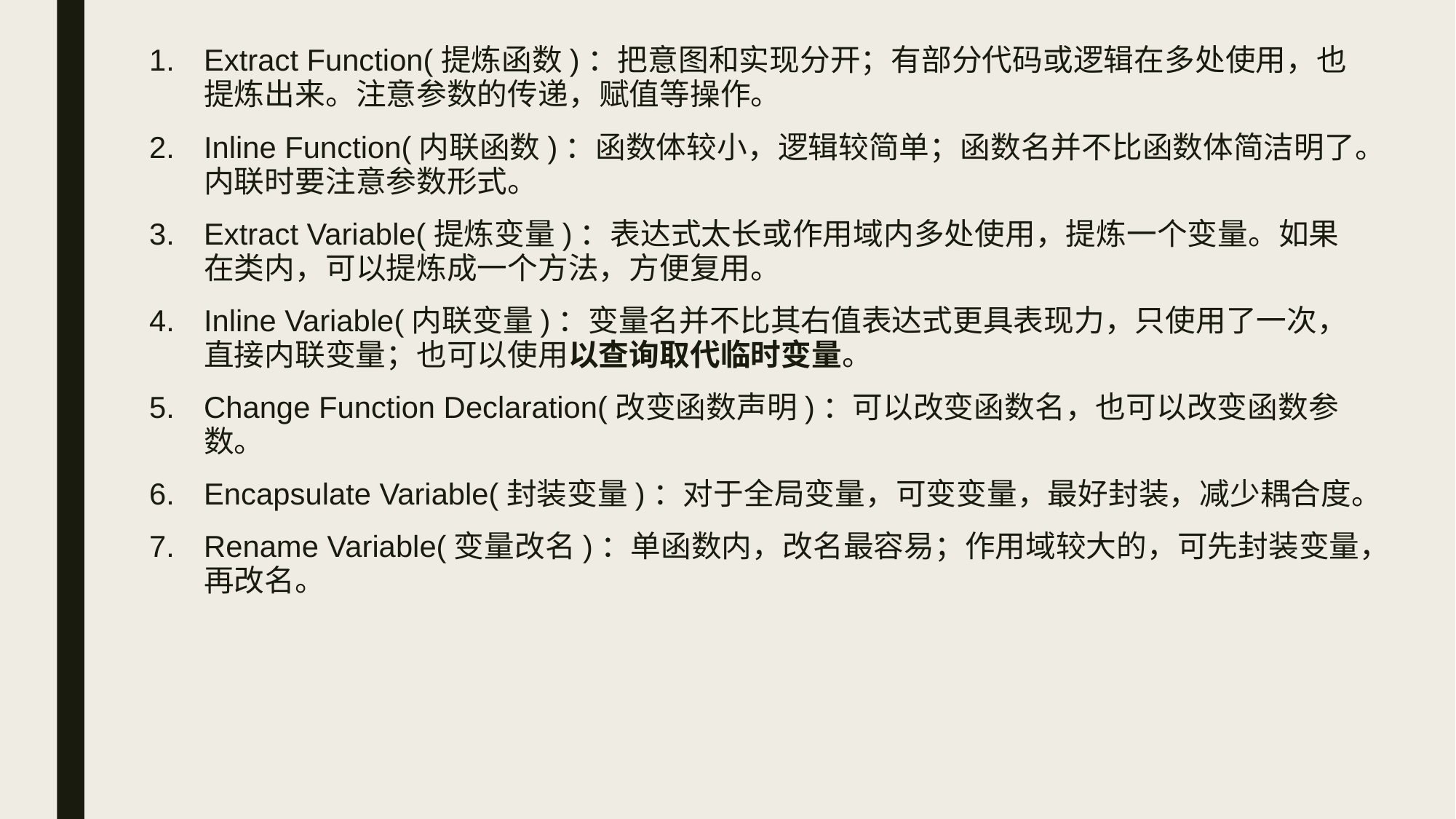

Extract Function(提炼函数)：把意图和实现分开；有部分代码或逻辑在多处使用，也提炼出来。注意参数的传递，赋值等操作。
Inline Function(内联函数)：函数体较小，逻辑较简单；函数名并不比函数体简洁明了。内联时要注意参数形式。
Extract Variable(提炼变量)：表达式太长或作用域内多处使用，提炼一个变量。如果在类内，可以提炼成一个方法，方便复用。
Inline Variable(内联变量)：变量名并不比其右值表达式更具表现力，只使用了一次，直接内联变量；也可以使用以查询取代临时变量。
Change Function Declaration(改变函数声明)：可以改变函数名，也可以改变函数参数。
Encapsulate Variable(封装变量)：对于全局变量，可变变量，最好封装，减少耦合度。
Rename Variable(变量改名)：单函数内，改名最容易；作用域较大的，可先封装变量，再改名。